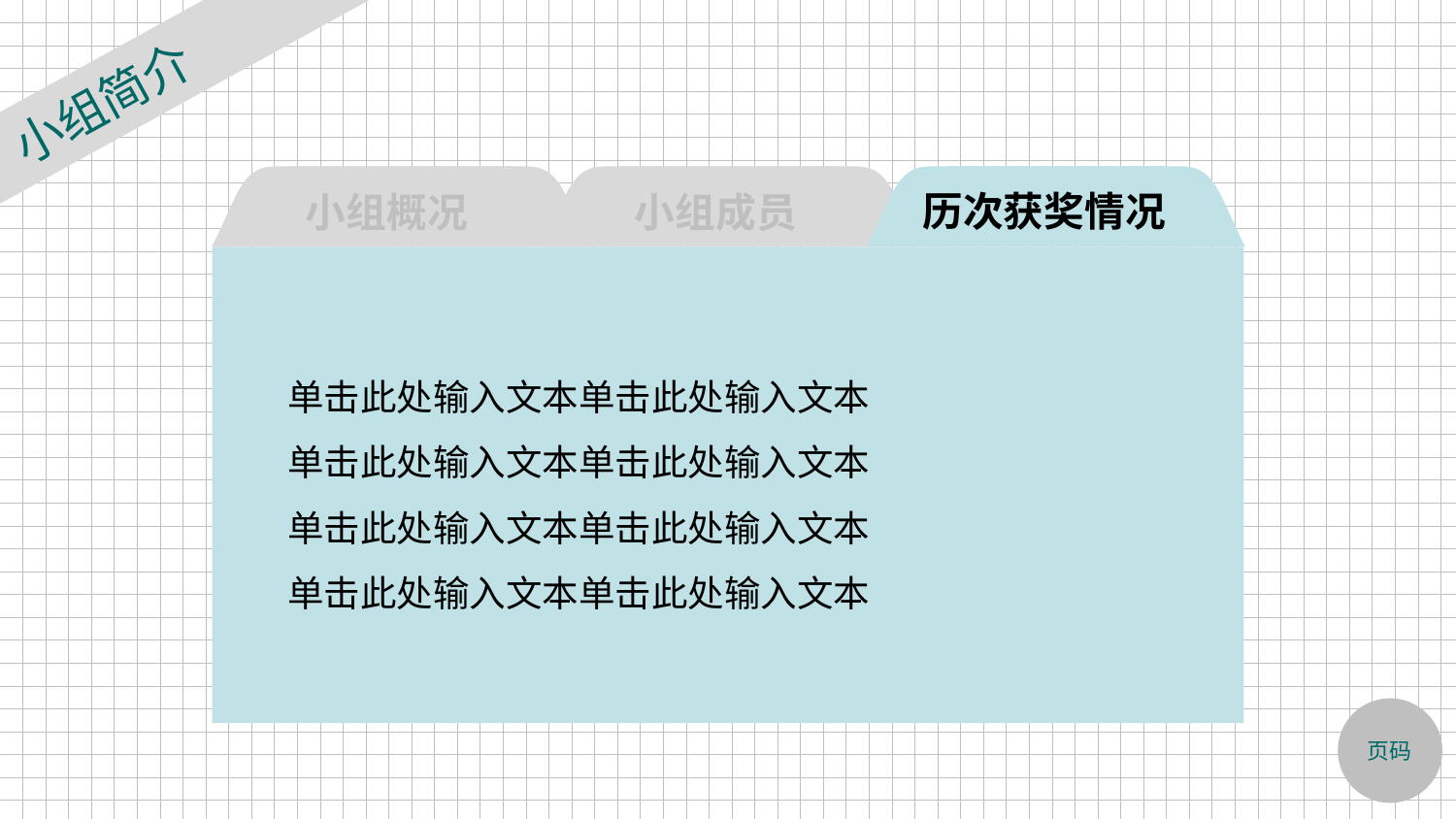

小组简介

历次获奖情况
小组概况
小组成员

单击此处输入文本单击此处输入文本
单击此处输入文本单击此处输入文本
单击此处输入文本单击此处输入文本
单击此处输入文本单击此处输入文本
页码